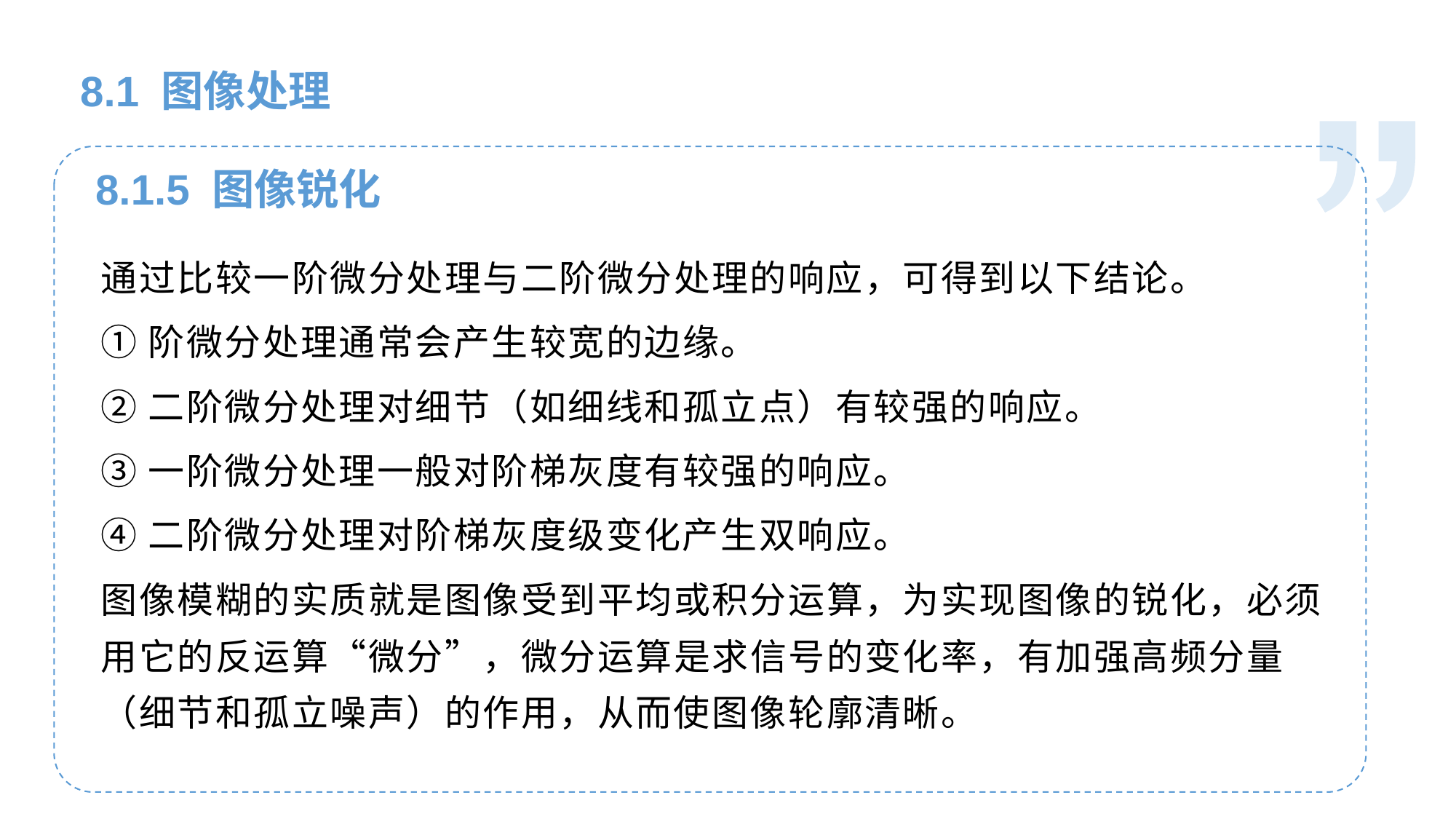

人工智能基础
8.1 图像处理

8.1.5 图像锐化
通过比较一阶微分处理与二阶微分处理的响应，可得到以下结论。
①阶微分处理通常会产生较宽的边缘。
②二阶微分处理对细节（如细线和孤立点）有较强的响应。
③一阶微分处理一般对阶梯灰度有较强的响应。
④二阶微分处理对阶梯灰度级变化产生双响应。
图像模糊的实质就是图像受到平均或积分运算，为实现图像的锐化，必须用它的反运算“微分”，微分运算是求信号的变化率，有加强高频分量（细节和孤立噪声）的作用，从而使图像轮廓清晰。